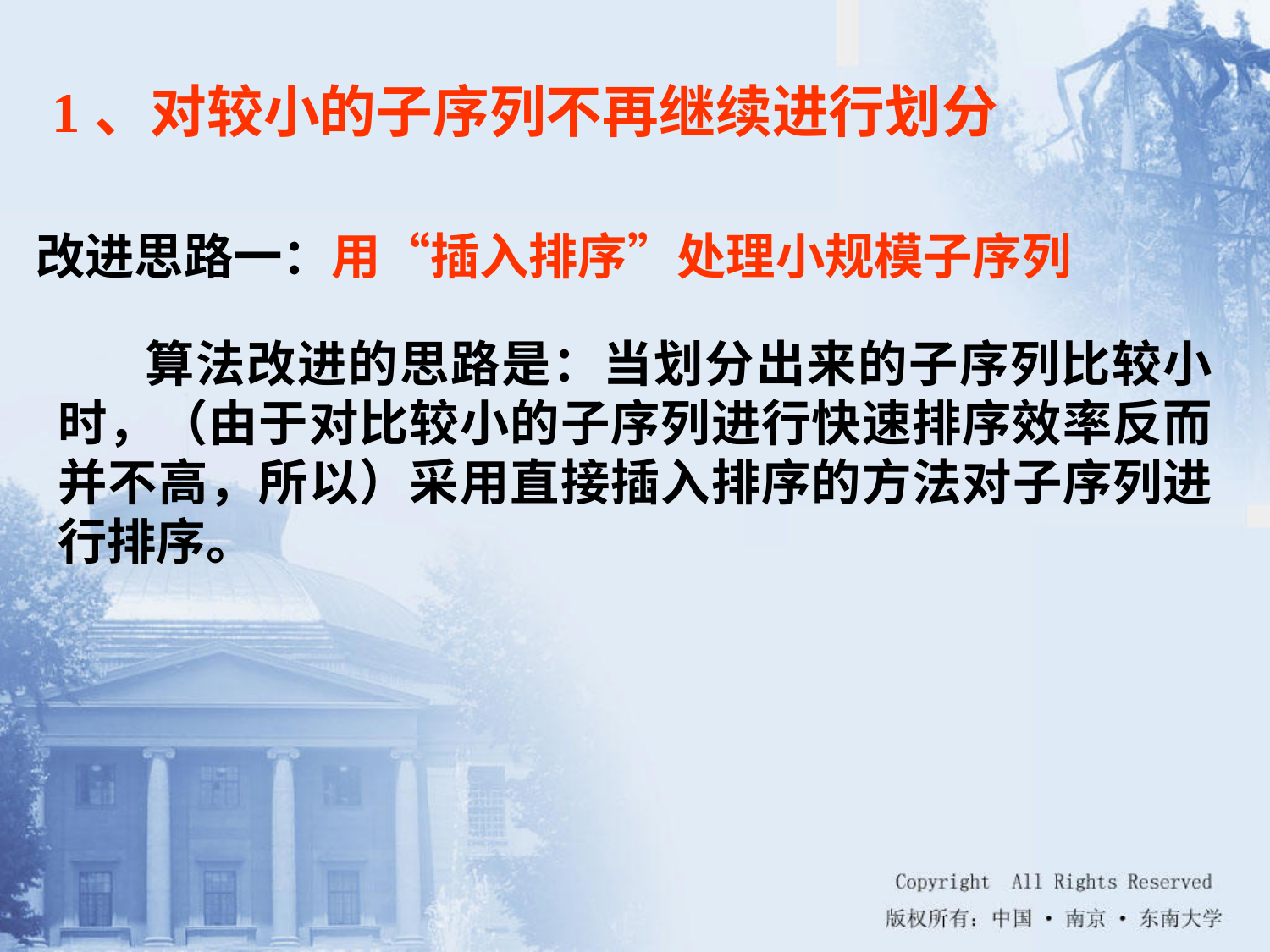

1、对较小的子序列不再继续进行划分
改进思路一：用“插入排序”处理小规模子序列
算法改进的思路是：当划分出来的子序列比较小时，（由于对比较小的子序列进行快速排序效率反而并不高，所以）采用直接插入排序的方法对子序列进行排序。